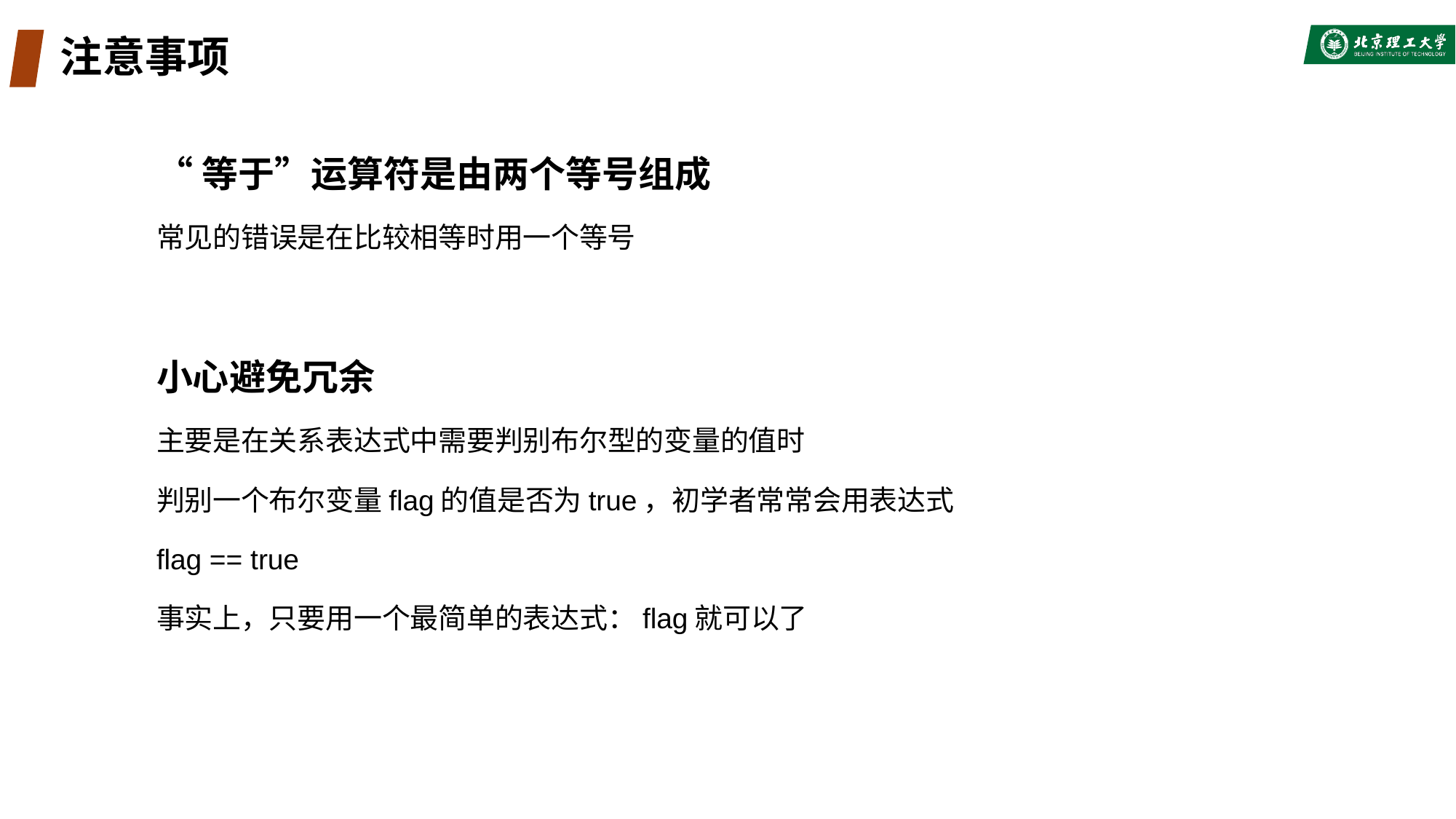

# 注意事项
“等于”运算符是由两个等号组成
常见的错误是在比较相等时用一个等号

小心避免冗余
主要是在关系表达式中需要判别布尔型的变量的值时
判别一个布尔变量flag的值是否为true，初学者常常会用表达式
flag == true
事实上，只要用一个最简单的表达式：flag就可以了